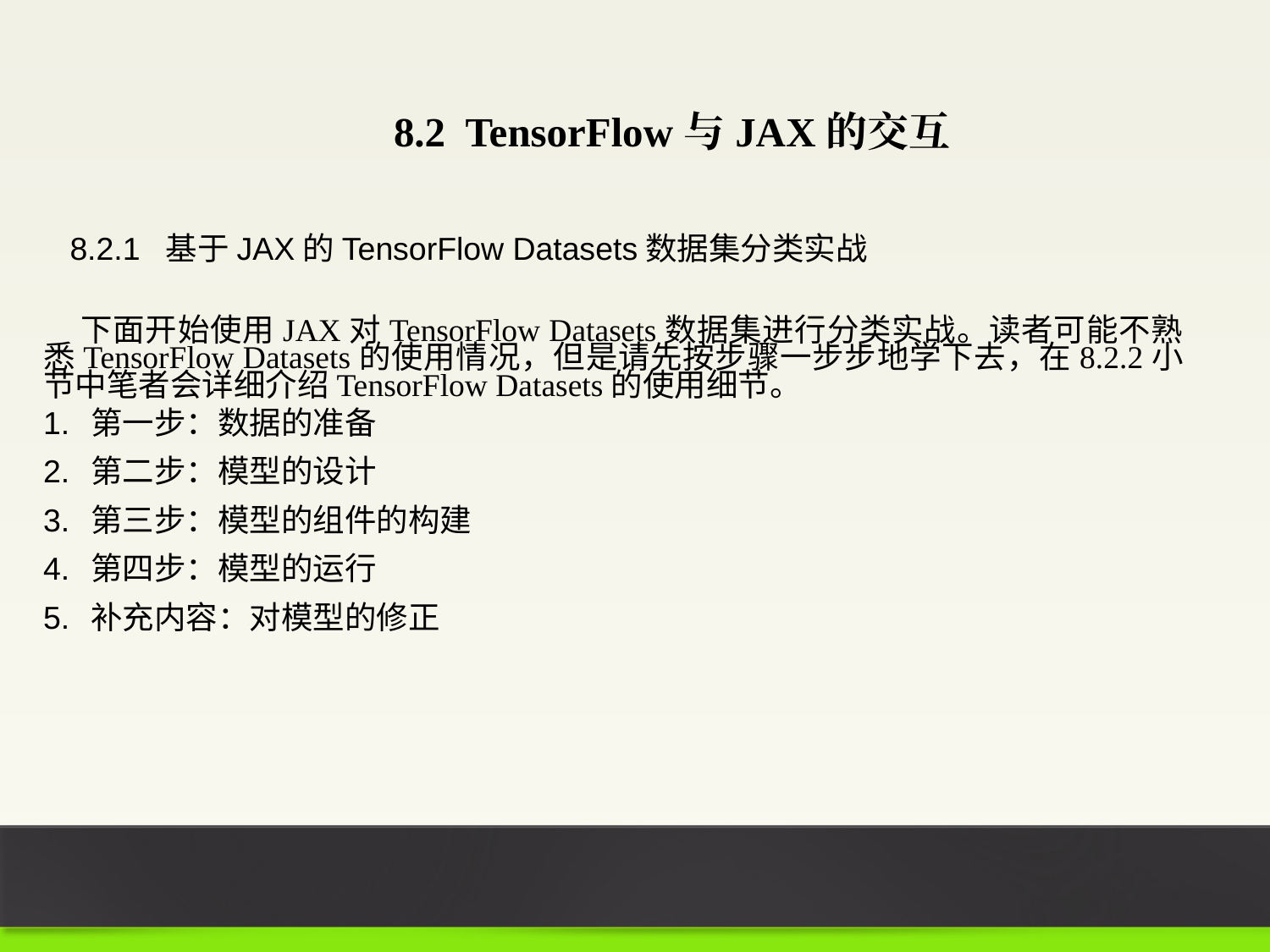

8.2  TensorFlow与JAX的交互
8.2.1  基于JAX的TensorFlow Datasets数据集分类实战

下面开始使用JAX对TensorFlow Datasets数据集进行分类实战。读者可能不熟悉TensorFlow Datasets的使用情况，但是请先按步骤一步步地学下去，在8.2.2小节中笔者会详细介绍TensorFlow Datasets的使用细节。
第一步：数据的准备
第二步：模型的设计
第三步：模型的组件的构建
第四步：模型的运行
补充内容：对模型的修正